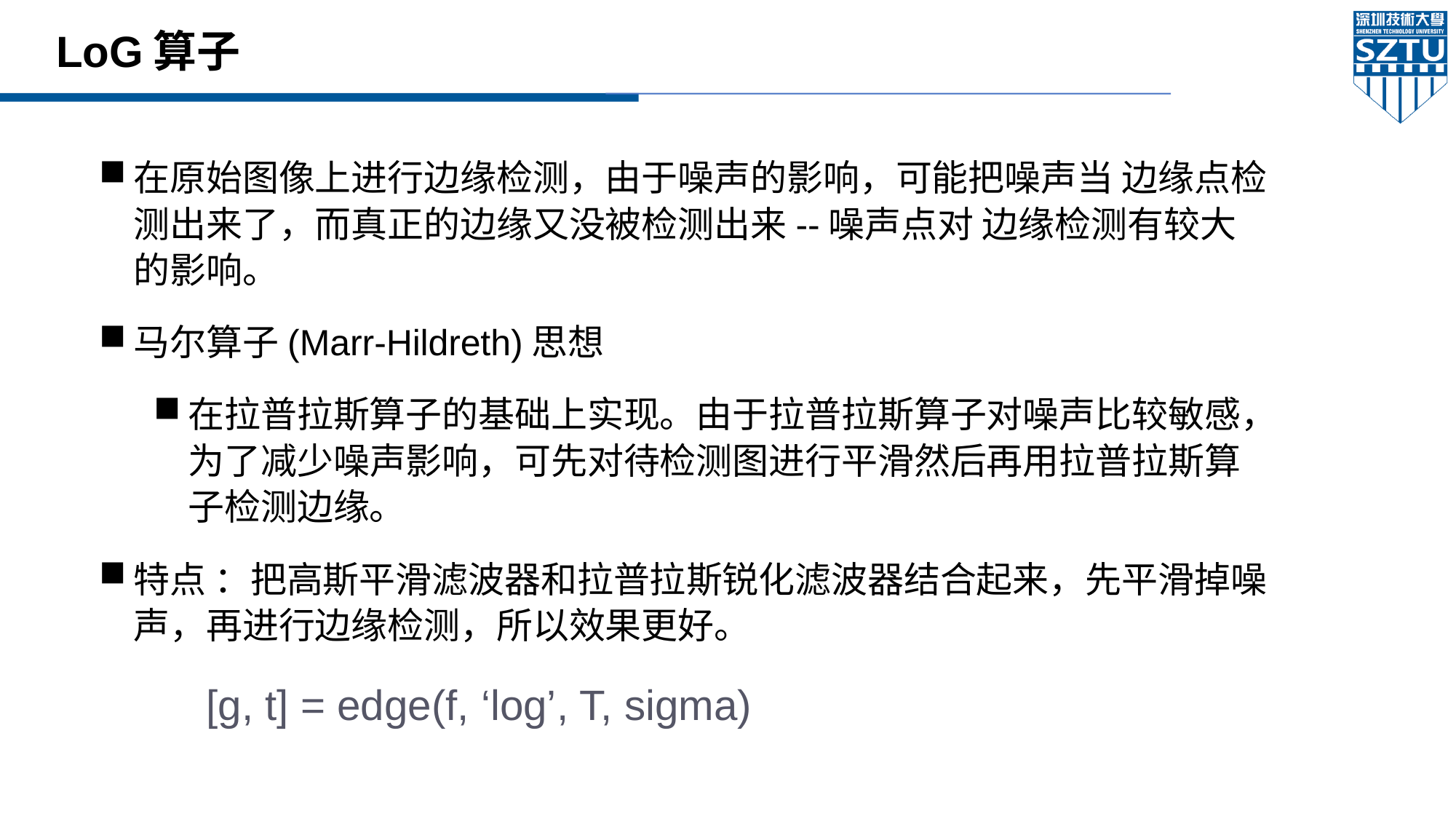

# LoG算子
在原始图像上进行边缘检测，由于噪声的影响，可能把噪声当 边缘点检测出来了，而真正的边缘又没被检测出来--噪声点对 边缘检测有较大的影响。
马尔算子(Marr-Hildreth)思想
在拉普拉斯算子的基础上实现。由于拉普拉斯算子对噪声比较敏感，为了减少噪声影响，可先对待检测图进行平滑然后再用拉普拉斯算子检测边缘。
特点 ：把高斯平滑滤波器和拉普拉斯锐化滤波器结合起来，先平滑掉噪声，再进行边缘检测，所以效果更好。

[g, t] = edge(f, ‘log’, T, sigma)